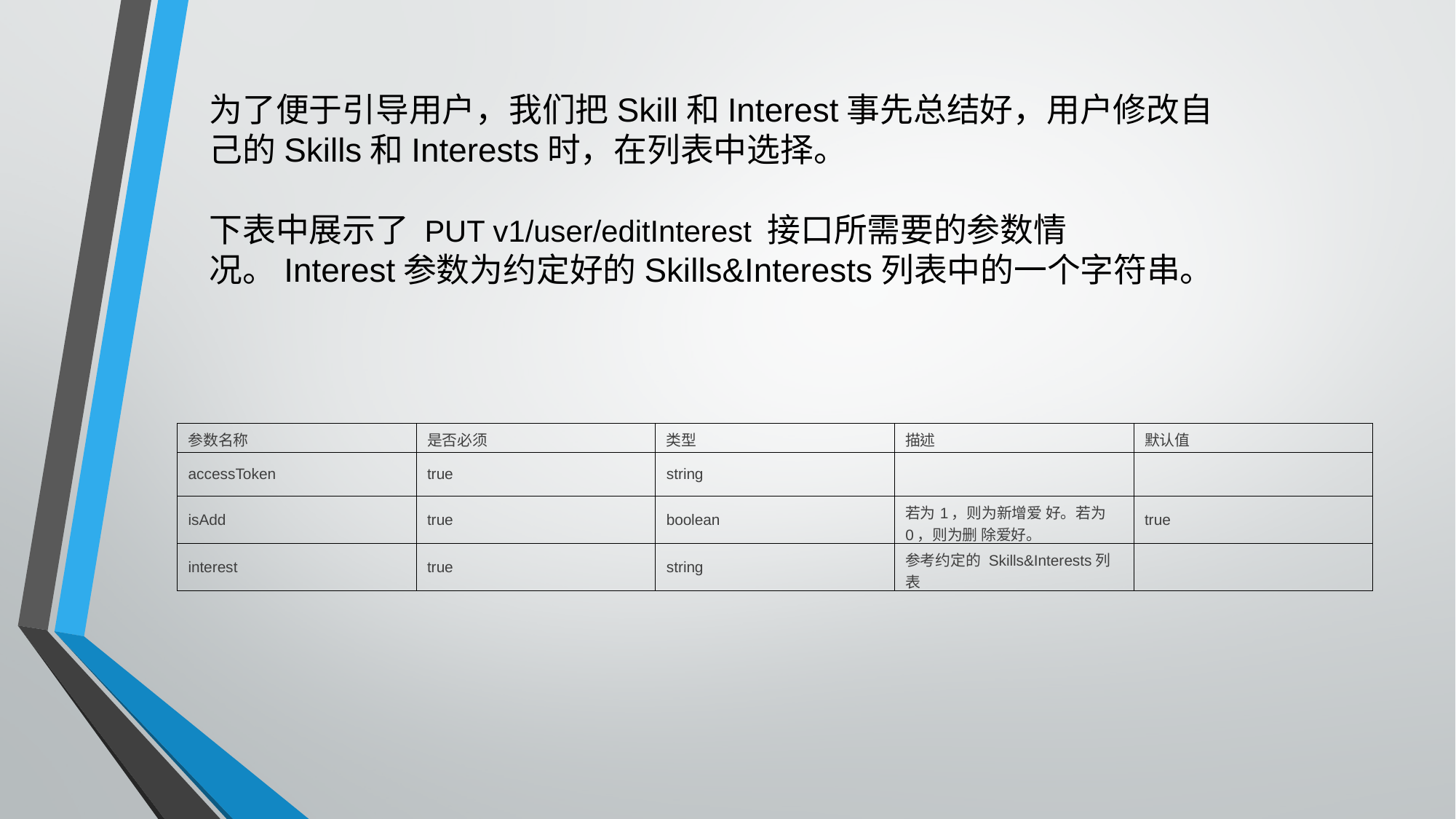

为了便于引导用户，我们把Skill和Interest事先总结好，用户修改自己的Skills和Interests时，在列表中选择。

下表中展示了 PUT v1/user/editInterest 接口所需要的参数情况。Interest参数为约定好的Skills&Interests列表中的一个字符串。

| 参数名称 | 是否必须 | 类型 | 描述 | 默认值 |
| --- | --- | --- | --- | --- |
| accessToken | true | string |  |  |
| isAdd | true | boolean | 若为1，则为新增爱 好。若为0，则为删 除爱好。 | true |
| interest | true | string | 参考约定的 Skills&Interests列 表 |  |